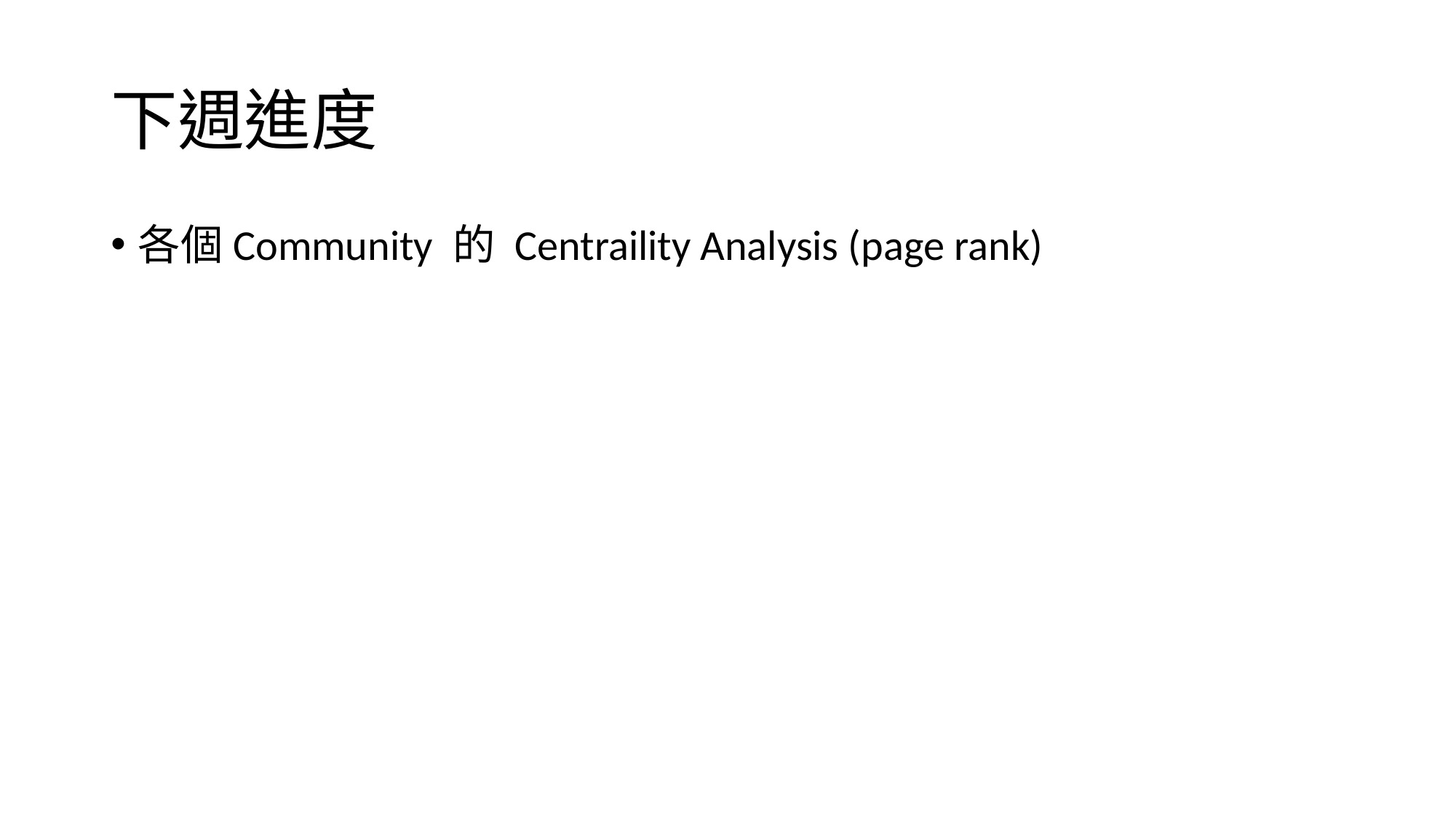

# 下週進度
各個Community 的 Centraility Analysis (page rank)